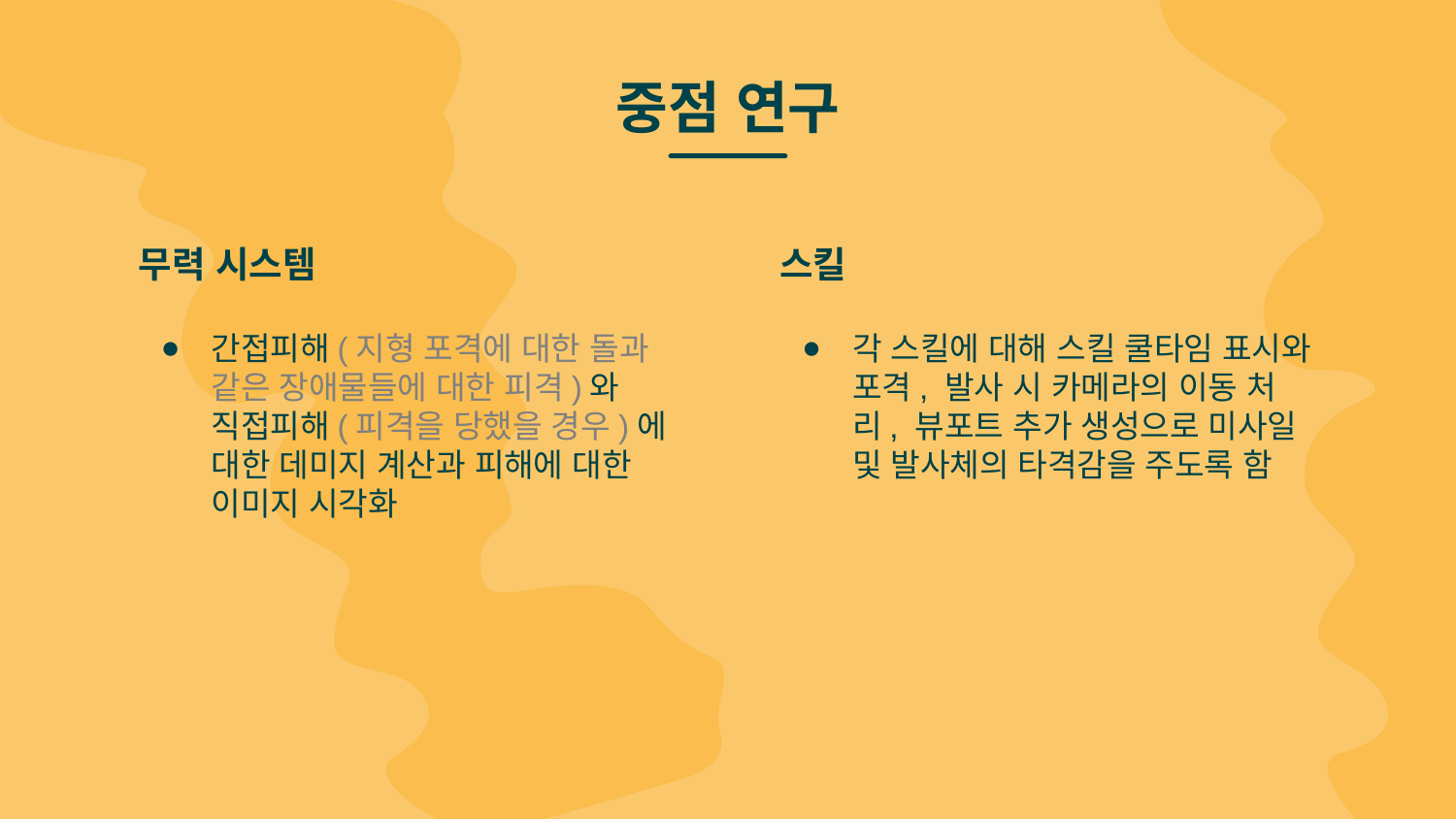

# 중점 연구

무력 시스템
스킬
간접피해(지형 포격에 대한 돌과 같은 장애물들에 대한 피격)와 직접피해(피격을 당했을 경우)에 대한 데미지 계산과 피해에 대한 이미지 시각화
각 스킬에 대해 스킬 쿨타임 표시와 포격, 발사 시 카메라의 이동 처리, 뷰포트 추가 생성으로 미사일 및 발사체의 타격감을 주도록 함